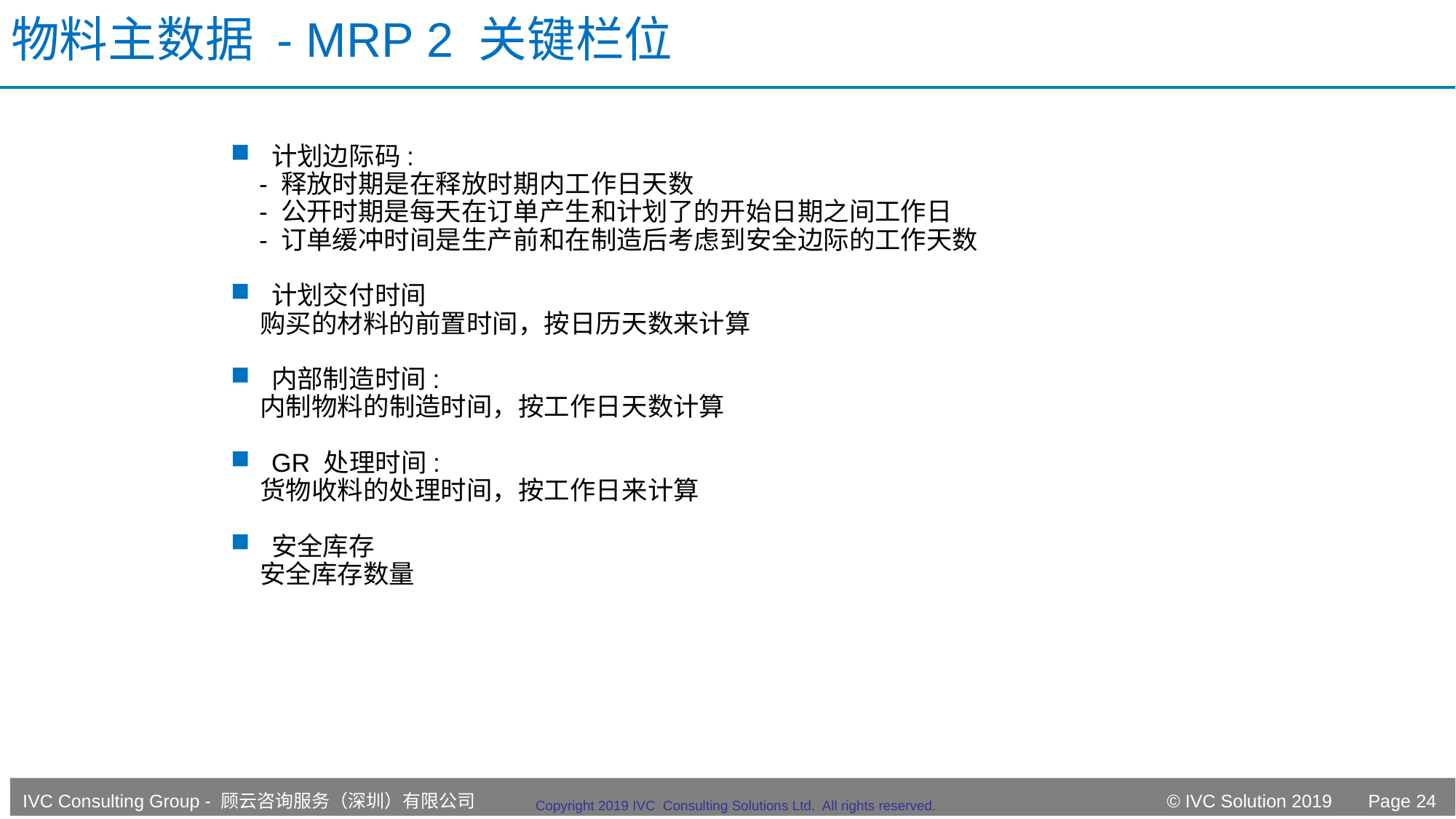

# 物料主数据 - MRP 2 关键栏位
计划边际码:
    - 释放时期是在释放时期内工作日天数
    - 公开时期是每天在订单产生和计划了的开始日期之间工作日
    - 订单缓冲时间是生产前和在制造后考虑到安全边际的工作天数

计划交付时间
    购买的材料的前置时间，按日历天数来计算

内部制造时间:
    内制物料的制造时间，按工作日天数计算

GR 处理时间:
    货物收料的处理时间，按工作日来计算

安全库存
    安全库存数量